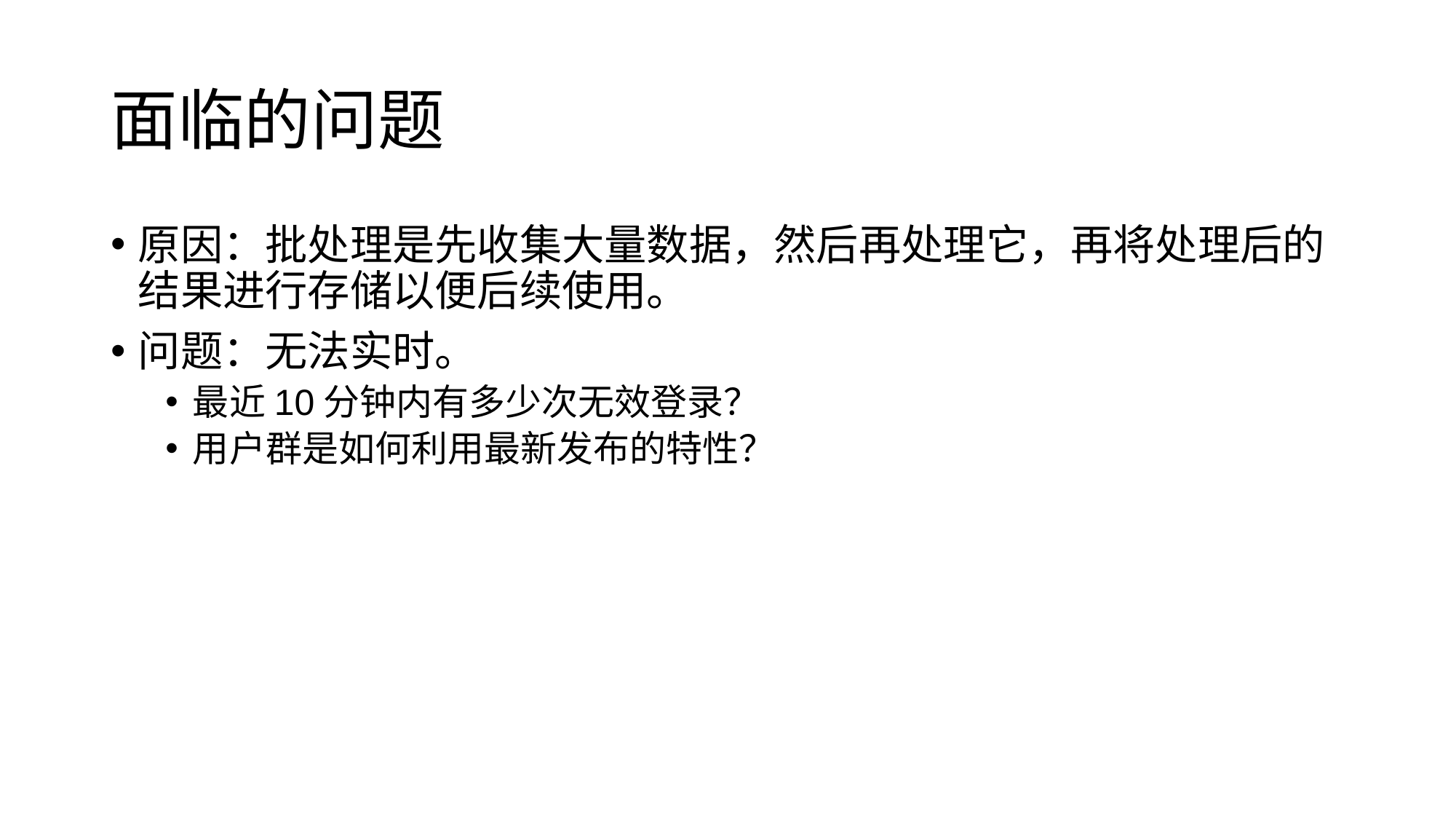

# 面临的问题
原因：批处理是先收集大量数据，然后再处理它，再将处理后的结果进行存储以便后续使用。
问题：无法实时。
最近10分钟内有多少次无效登录？
用户群是如何利用最新发布的特性？